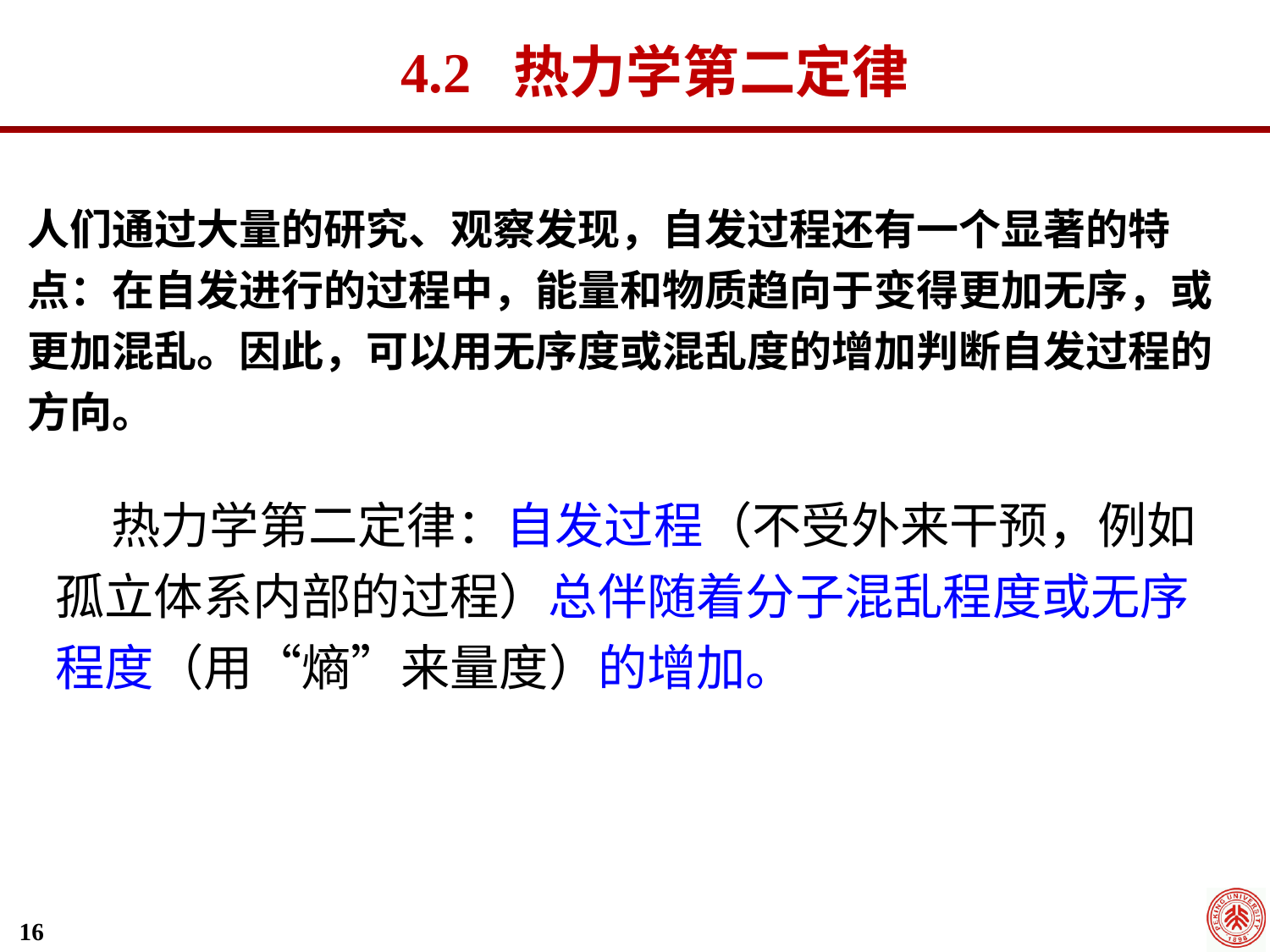

4.2  热力学第二定律

人们通过大量的研究、观察发现，自发过程还有一个显著的特点：在自发进行的过程中，能量和物质趋向于变得更加无序，或更加混乱。因此，可以用无序度或混乱度的增加判断自发过程的方向。
    热力学第二定律：自发过程（不受外来干预，例如孤立体系内部的过程）总伴随着分子混乱程度或无序程度（用“熵”来量度）的增加。
16